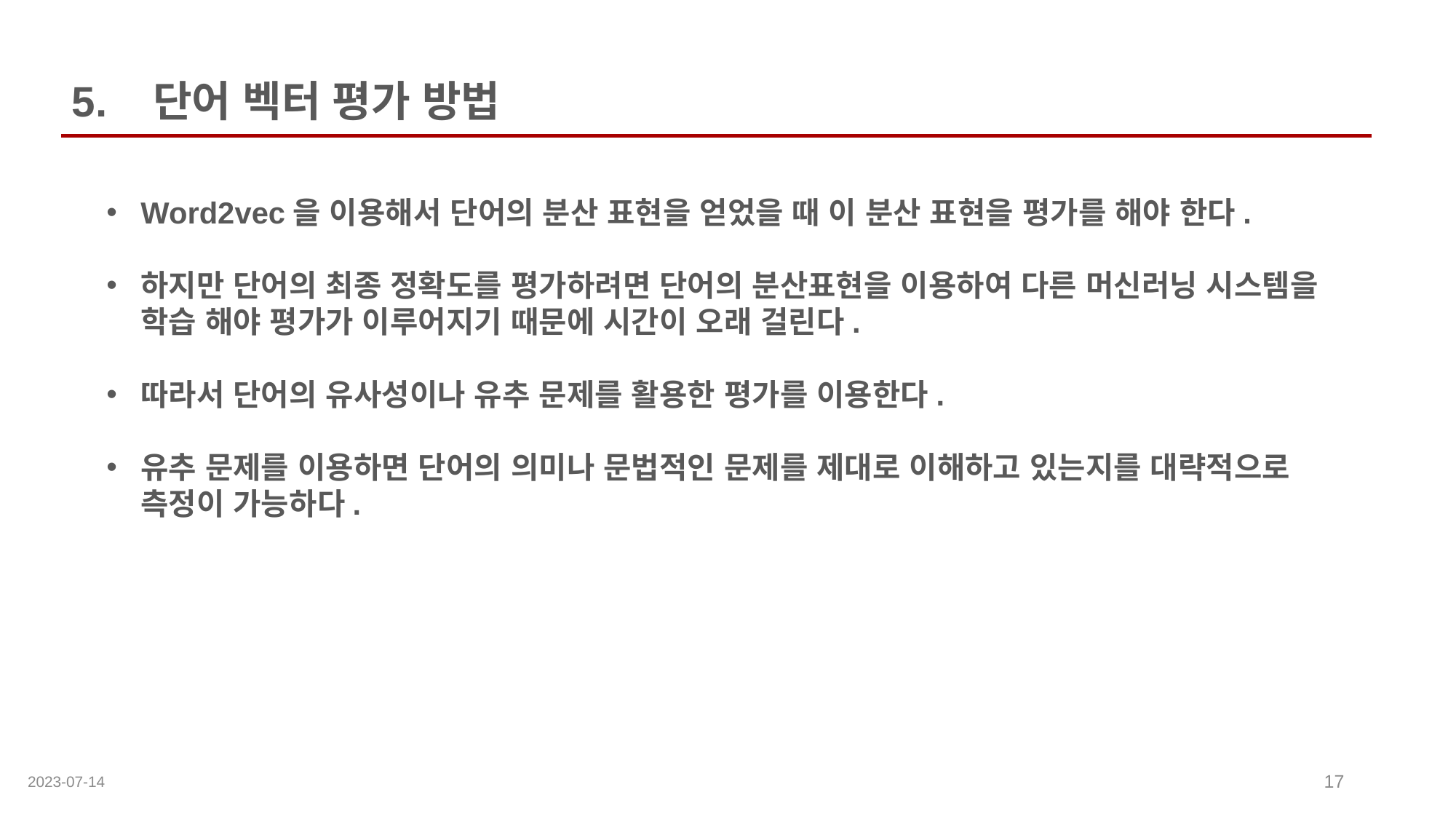

5.   단어 벡터 평가 방법
Word2vec을 이용해서 단어의 분산 표현을 얻었을 때 이 분산 표현을 평가를 해야 한다.

하지만 단어의 최종 정확도를 평가하려면 단어의 분산표현을 이용하여 다른 머신러닝 시스템을 학습 해야 평가가 이루어지기 때문에 시간이 오래 걸린다.

따라서 단어의 유사성이나 유추 문제를 활용한 평가를 이용한다.

유추 문제를 이용하면 단어의 의미나 문법적인 문제를 제대로 이해하고 있는지를 대략적으로 측정이 가능하다.

2023-07-14
17